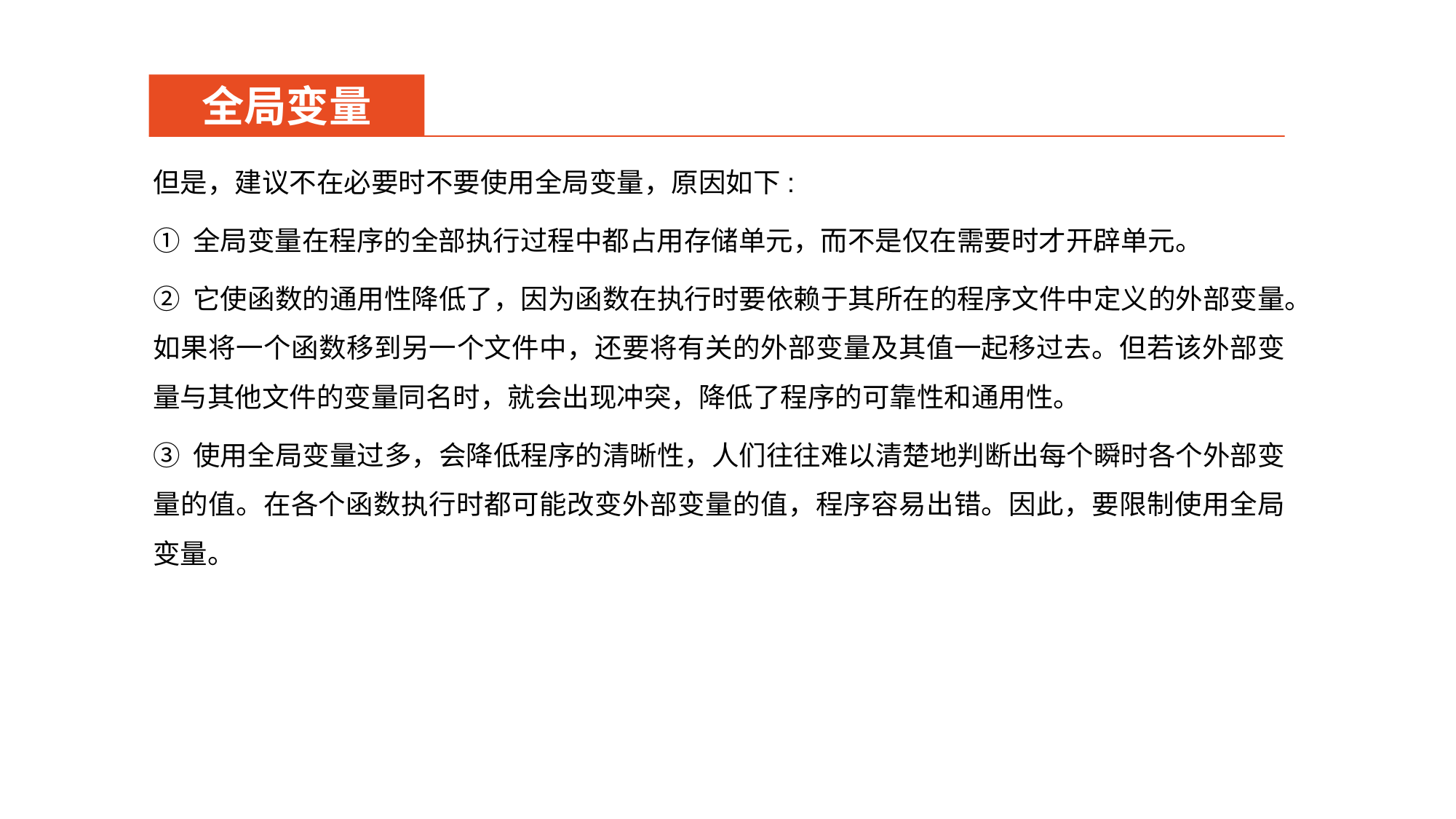

全局变量
但是，建议不在必要时不要使用全局变量，原因如下:
① 全局变量在程序的全部执行过程中都占用存储单元，而不是仅在需要时才开辟单元。
② 它使函数的通用性降低了，因为函数在执行时要依赖于其所在的程序文件中定义的外部变量。如果将一个函数移到另一个文件中，还要将有关的外部变量及其值一起移过去。但若该外部变量与其他文件的变量同名时，就会出现冲突，降低了程序的可靠性和通用性。
③ 使用全局变量过多，会降低程序的清晰性，人们往往难以清楚地判断出每个瞬时各个外部变量的值。在各个函数执行时都可能改变外部变量的值，程序容易出错。因此，要限制使用全局变量。